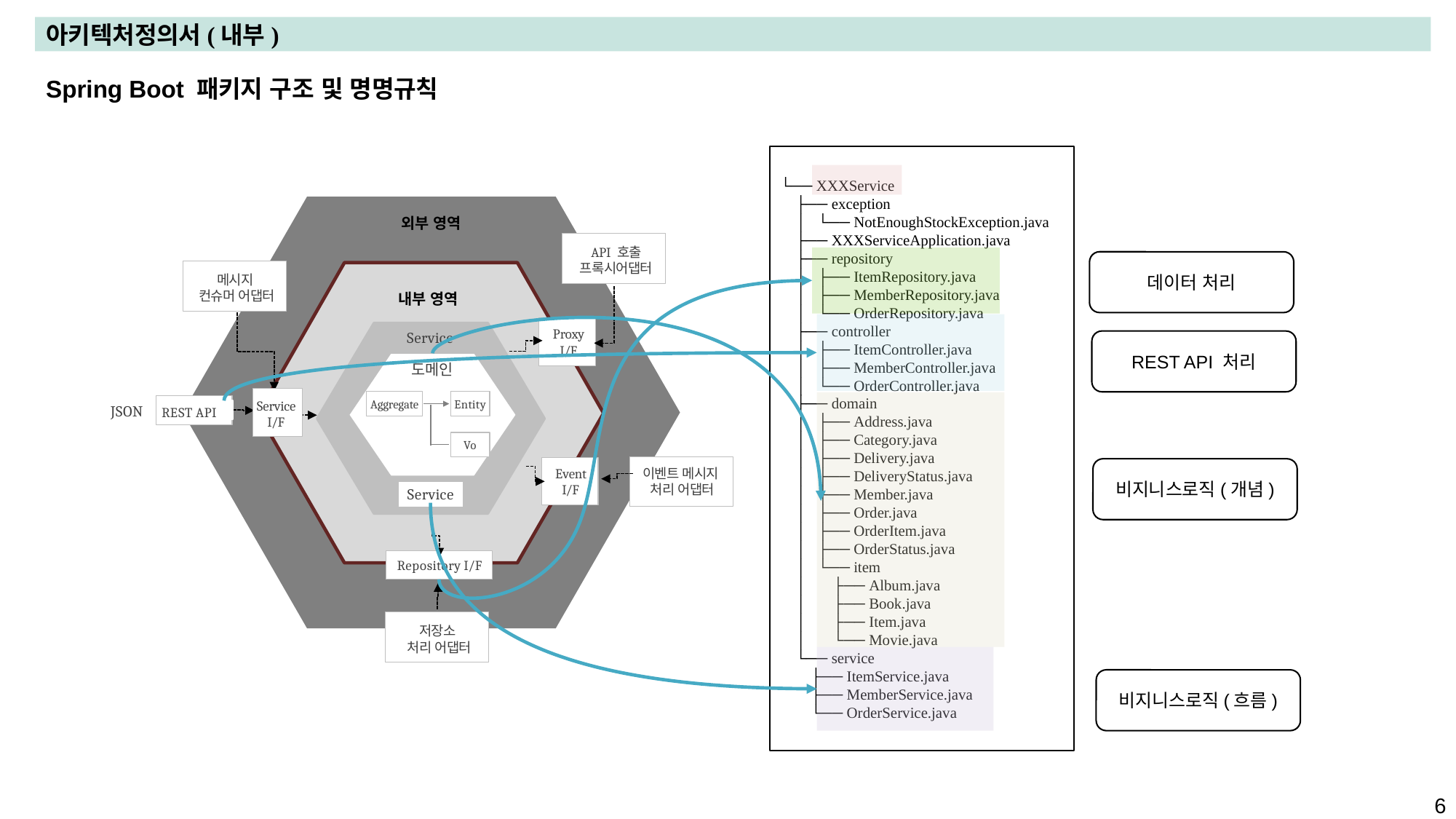

# 아키텍처정의서(내부)
Spring Boot 패키지 구조 및 명명규칙
└── XXXService
    ├── exception
    │   └── NotEnoughStockException.java
    ├── XXXServiceApplication.java
    ├── repository
    │   ├── ItemRepository.java
    │   ├── MemberRepository.java
    │   └── OrderRepository.java
    ├── controller
    │   ├── ItemController.java
    │   ├── MemberController.java
    │   └── OrderController.java
    ├── domain
    │   ├── Address.java
    │   ├── Category.java
    │   ├── Delivery.java
    │   ├── DeliveryStatus.java
    │   ├── Member.java
    │   ├── Order.java
    │   ├── OrderItem.java
    │   ├── OrderStatus.java
    │   └── item
    │       ├── Album.java
    │       ├── Book.java
    │       ├── Item.java
    │       └── Movie.java
    └── service
        ├── ItemService.java
        ├── MemberService.java
        └── OrderService.java

외부 영역

API 호출
프록시어댑터

데이터 처리

메시지
컨슈머 어댑터
내부 영역

Proxy
I/F
Service
REST API 처리

도메인

Aggregate
Entity

Vo

Service
I/F

JSON
REST API

비지니스로직(개념)
Event
I/F
이벤트 메시지
처리 어댑터

Service

Repository I/F

저장소
처리 어댑터

비지니스로직(흐름)